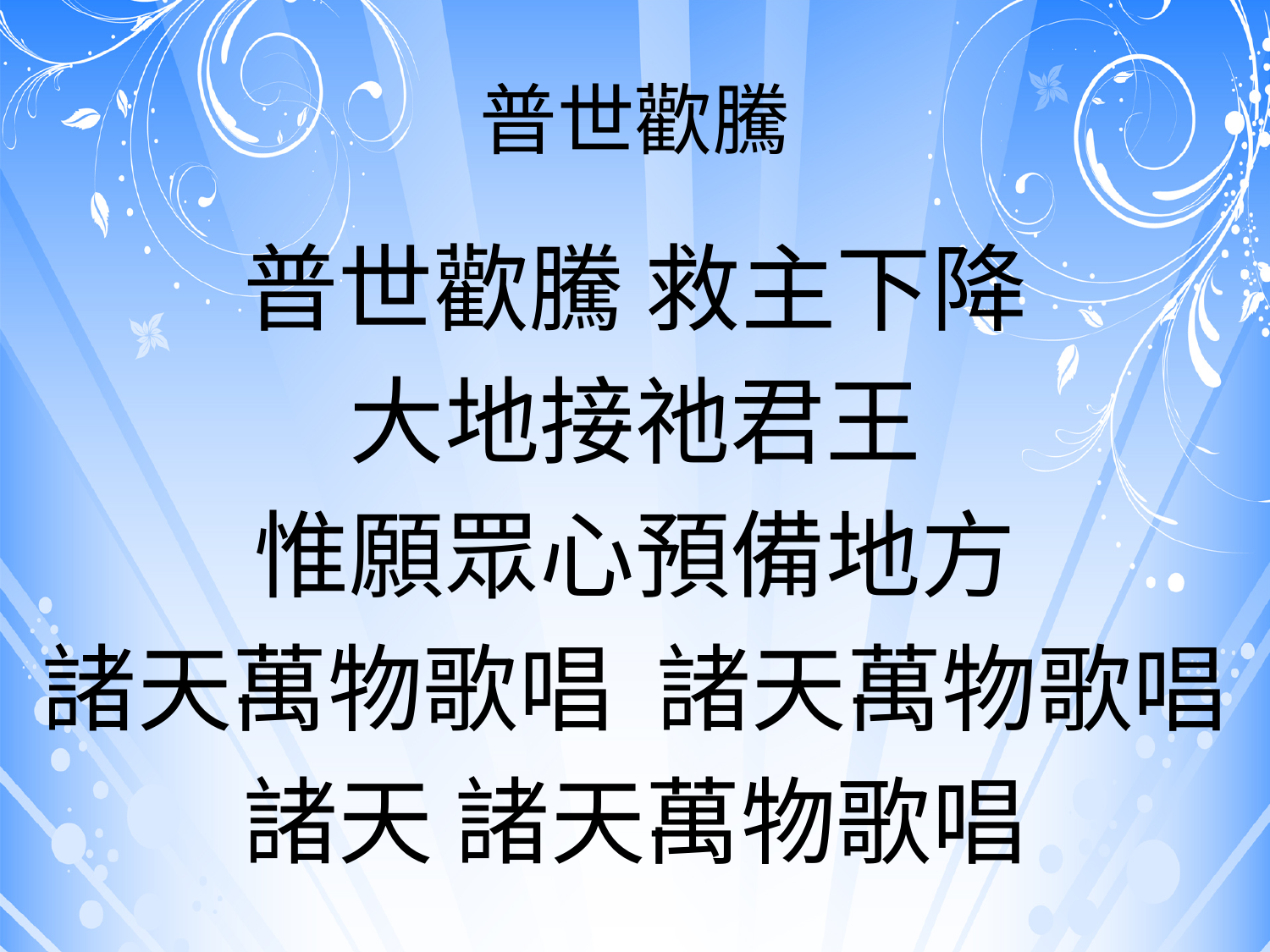

# 普世歡騰
普世歡騰 救主下降
大地接祂君王
惟願眾心預備地方
諸天萬物歌唱  諸天萬物歌唱
諸天 諸天萬物歌唱